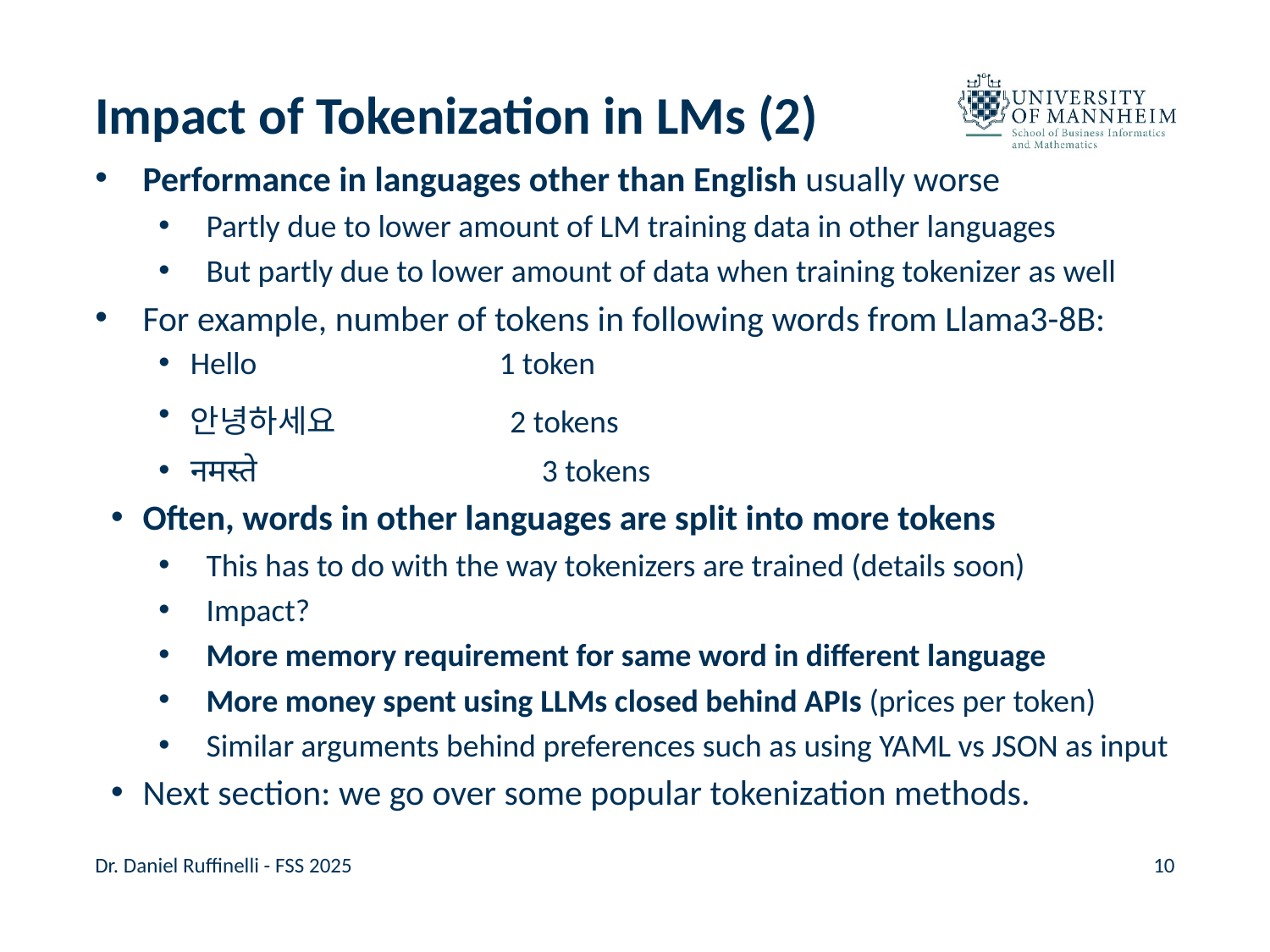

# Impact of Tokenization in LMs (2)
Performance in languages other than English usually worse
Partly due to lower amount of LM training data in other languages
But partly due to lower amount of data when training tokenizer as well
For example, number of tokens in following words from Llama3-8B:
Hello                    1 token
안녕하세요         2 tokens
नमस्ते                                3 tokens
Often, words in other languages are split into more tokens
This has to do with the way tokenizers are trained (details soon)
Impact?
More memory requirement for same word in different language
More money spent using LLMs closed behind APIs (prices per token)
Similar arguments behind preferences such as using YAML vs JSON as input
Next section: we go over some popular tokenization methods.
Dr. Daniel Ruffinelli - FSS 2025
10